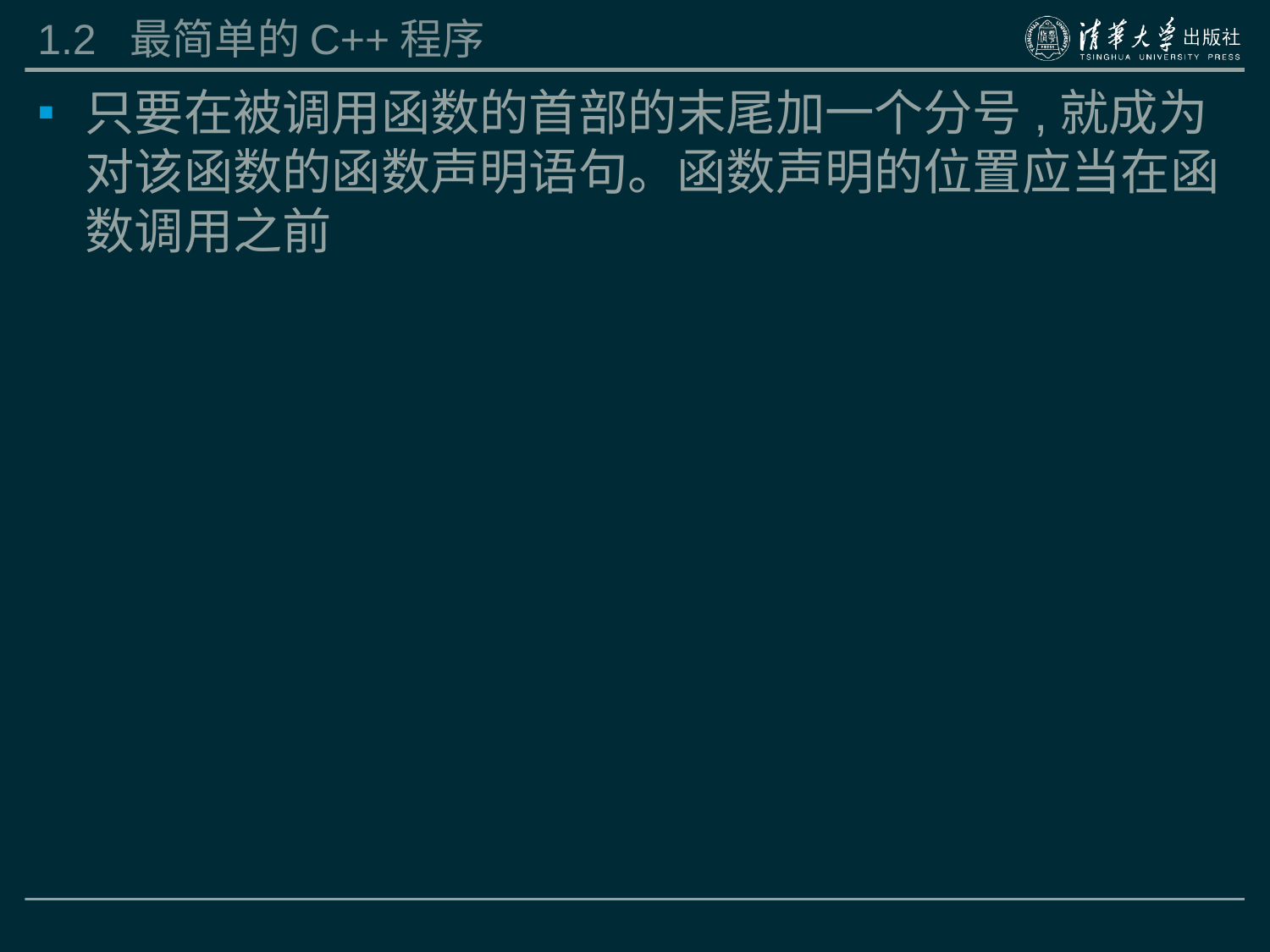

# 1.2  最简单的C++程序
只要在被调用函数的首部的末尾加一个分号,就成为对该函数的函数声明语句。函数声明的位置应当在函数调用之前